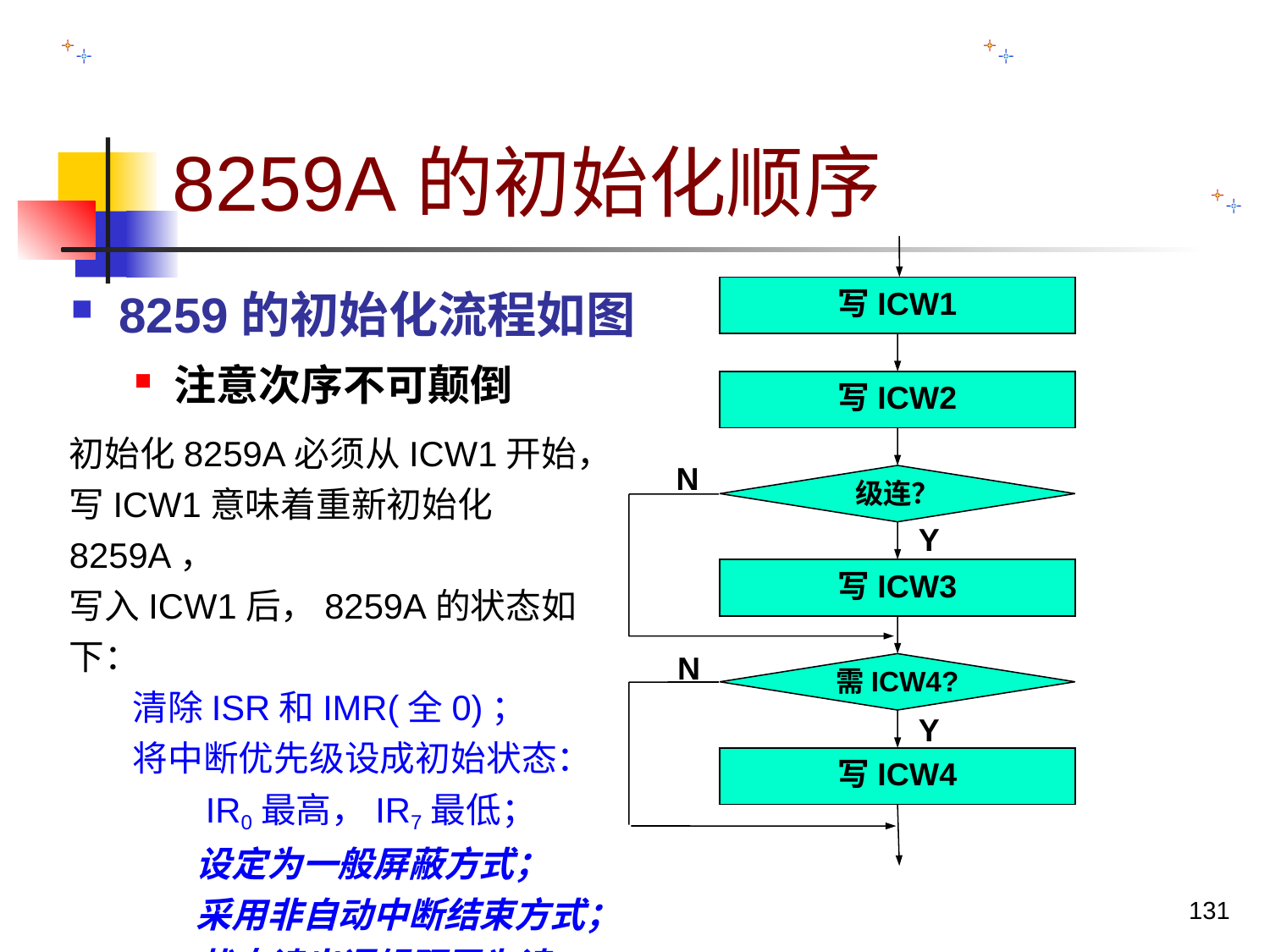

8259A的初始化顺序

8259的初始化流程如图
注意次序不可颠倒
写ICW1

写ICW2
初始化8259A必须从ICW1开始，
写ICW1意味着重新初始化8259A，
写入ICW1后，8259A的状态如下：
       清除ISR和IMR(全0)；
       将中断优先级设成初始状态：
              IR0最高，IR7最低；
设定为一般屏蔽方式；
采用非自动中断结束方式；
状态读出逻辑预置为读IRR。

N
级连？

Y

写ICW3

N
需ICW4?

Y

写ICW4

131